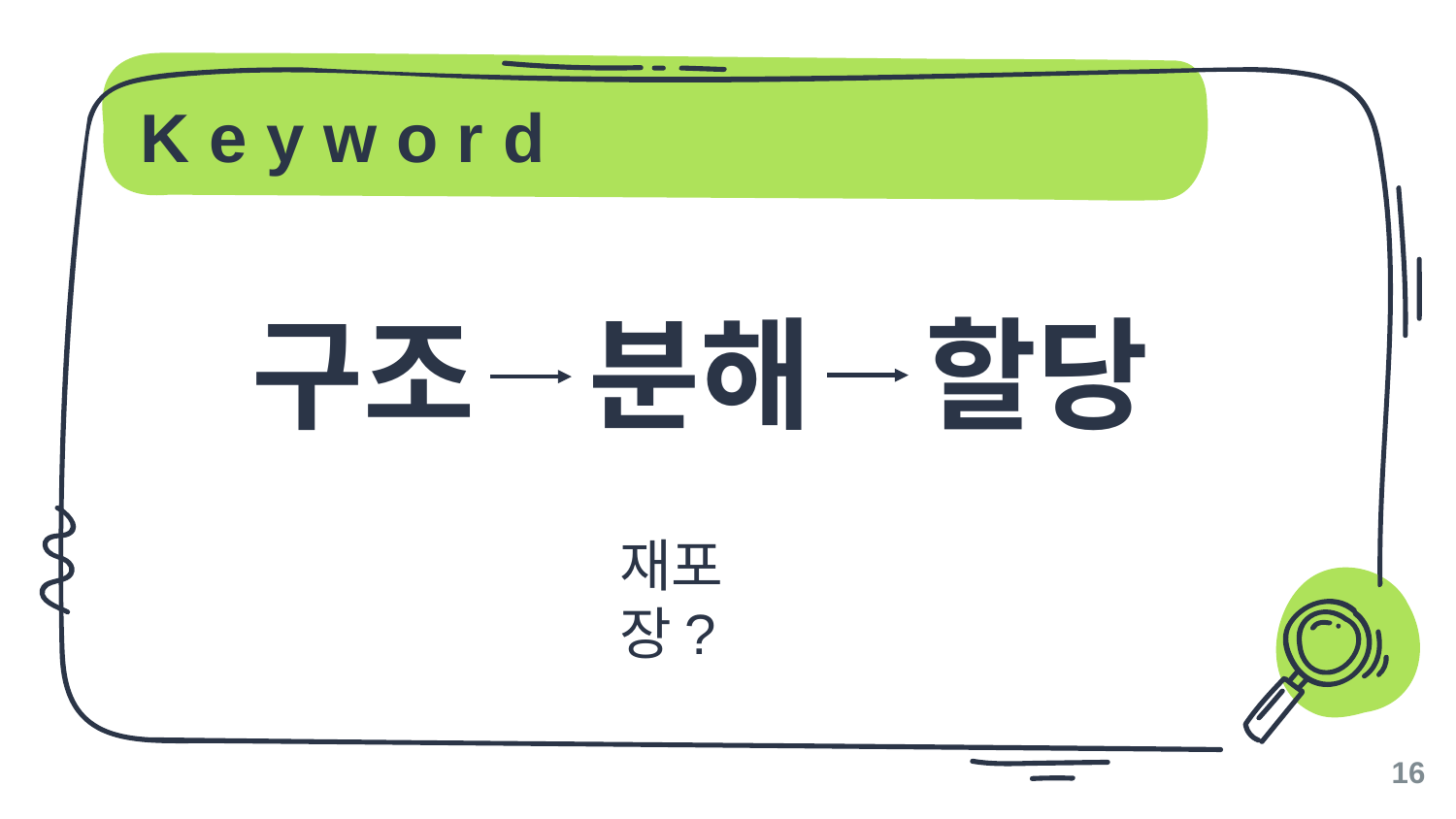

# K e y w o r d
구조
분해
할당
재포장?

16